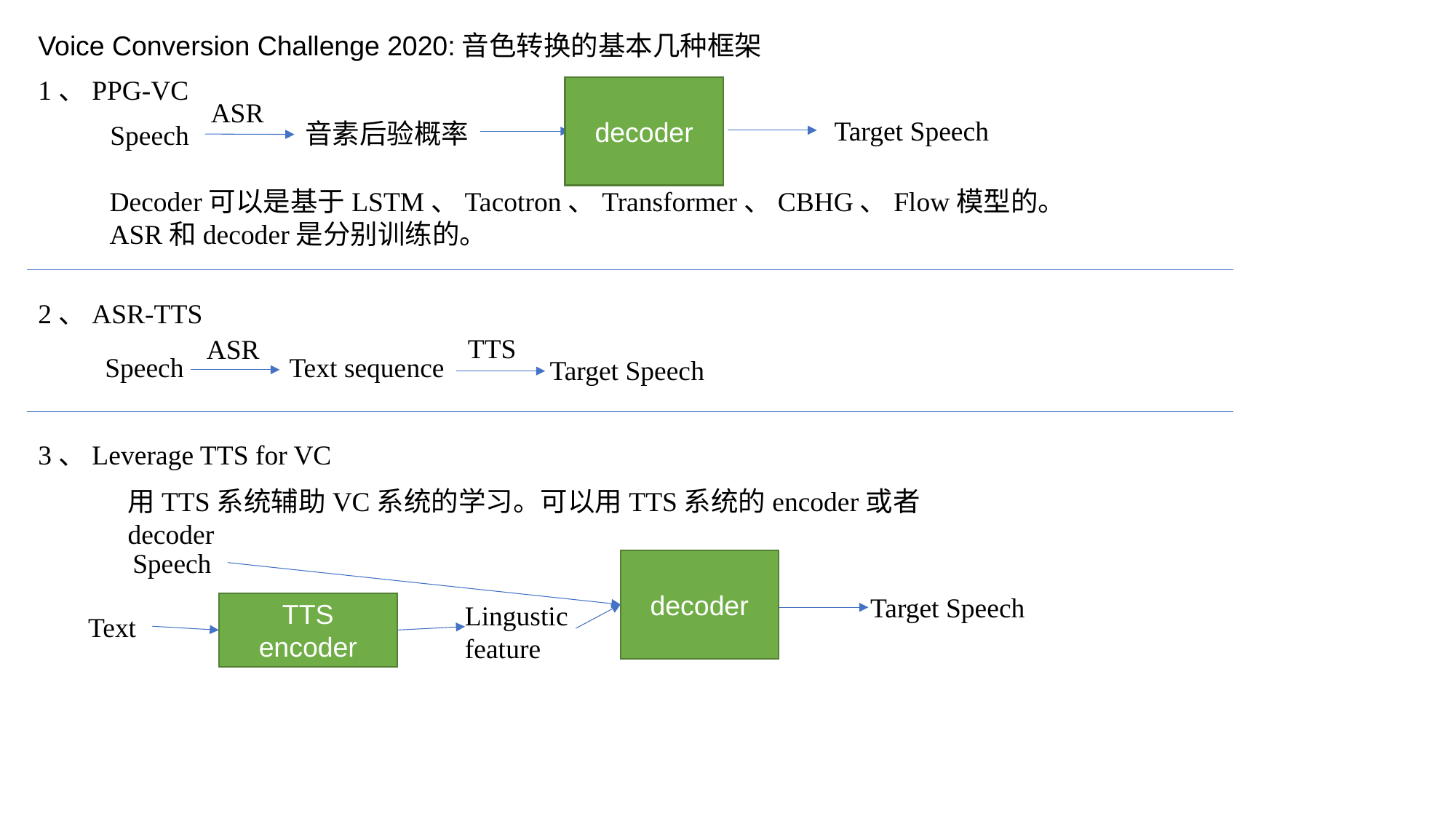

Voice Conversion Challenge 2020:音色转换的基本几种框架
1、PPG-VC
decoder
ASR
Target Speech
音素后验概率
Speech
Decoder可以是基于LSTM、Tacotron、Transformer、CBHG、Flow模型的。
ASR和decoder是分别训练的。
2、ASR-TTS
TTS
ASR
Speech
Text sequence
Target Speech
3、Leverage TTS for VC
用TTS系统辅助VC系统的学习。可以用TTS系统的encoder或者decoder
Speech
decoder
Target Speech
TTS encoder
Lingustic feature
Text